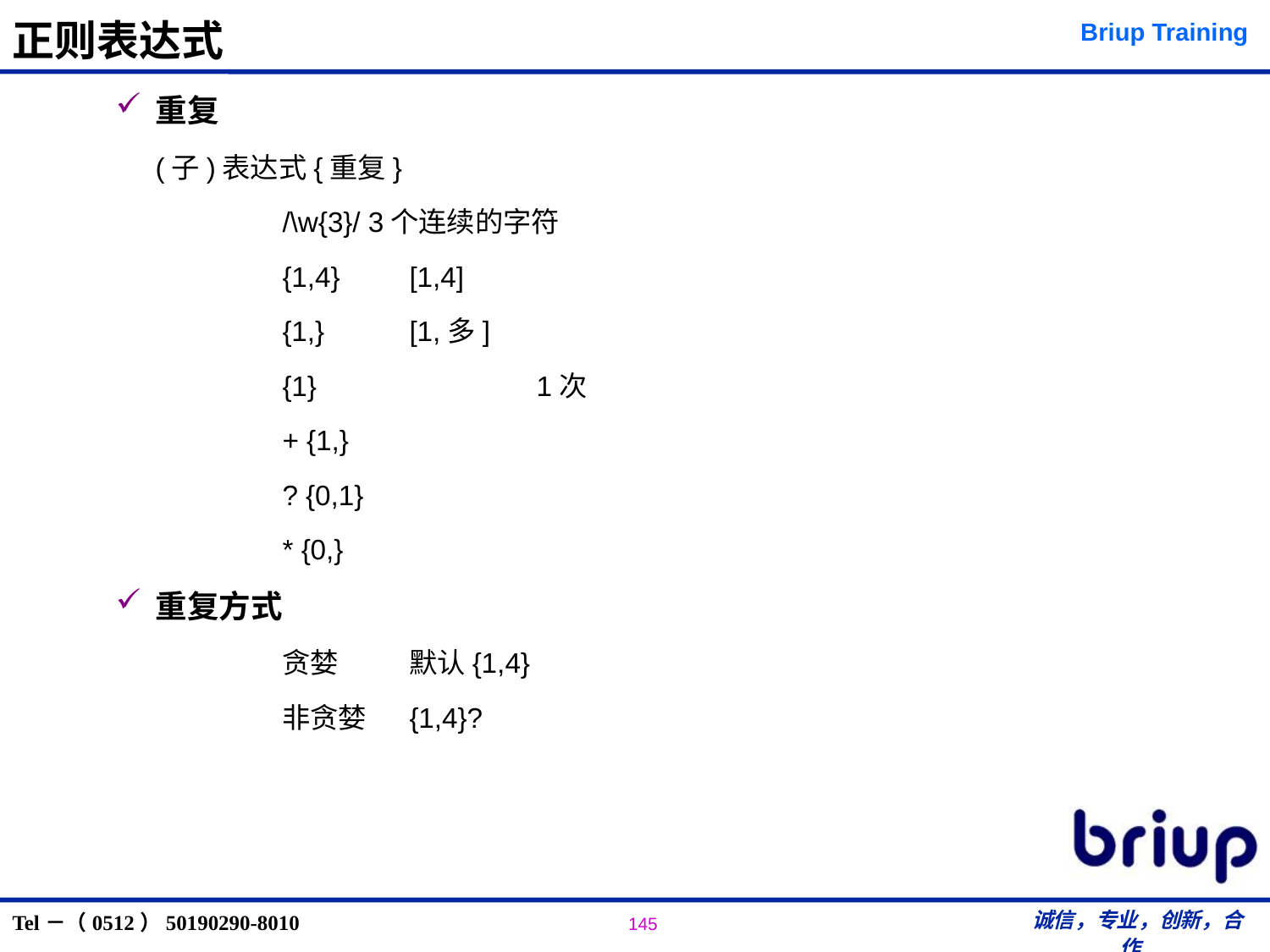

# 正则表达式
重复
	(子)表达式{重复}
		/\w{3}/ 3个连续的字符
		{1,4}	[1,4]
		{1,}	[1,多]
		{1}		1次
		+ {1,}
		? {0,1}
		* {0,}
重复方式
		贪婪	默认{1,4}
		非贪婪	{1,4}?